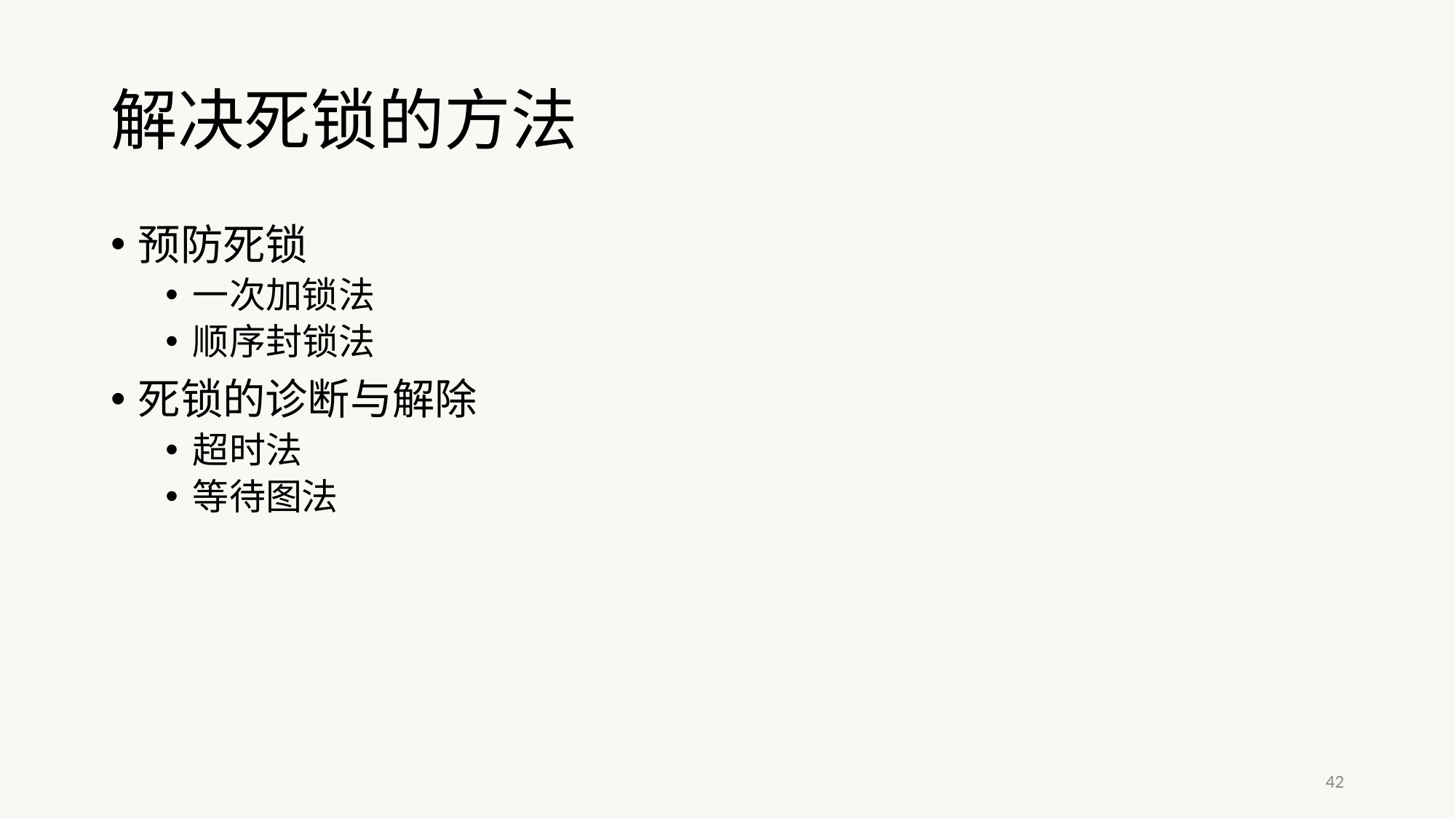

# 解决死锁的方法
预防死锁
一次加锁法
顺序封锁法
死锁的诊断与解除
超时法
等待图法

42